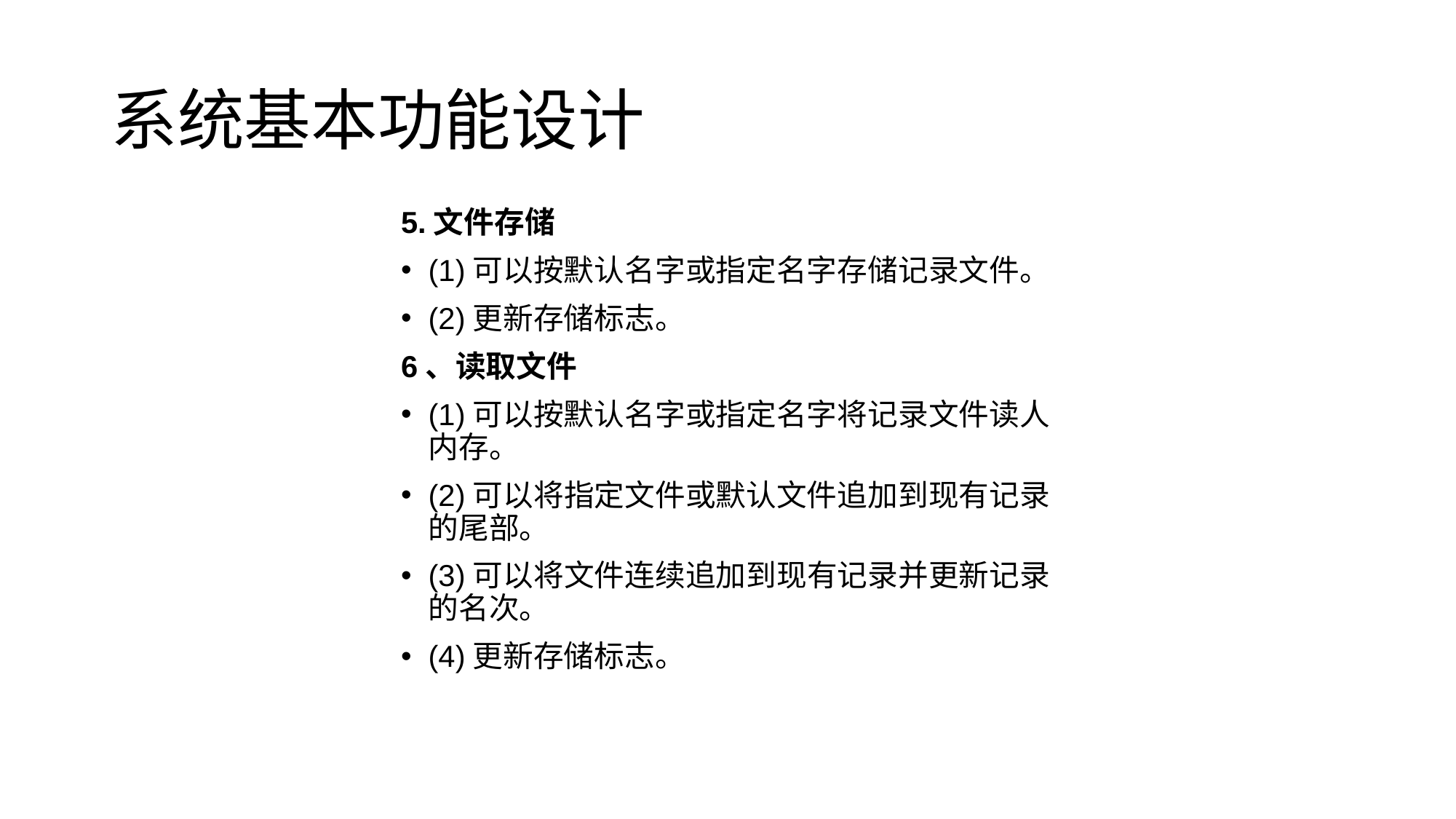

# 系统基本功能设计
5.文件存储
(1)可以按默认名字或指定名字存储记录文件。
(2)更新存储标志。
6、读取文件
(1)可以按默认名字或指定名字将记录文件读人内存。
(2)可以将指定文件或默认文件追加到现有记录的尾部。
(3)可以将文件连续追加到现有记录并更新记录的名次。
(4)更新存储标志。